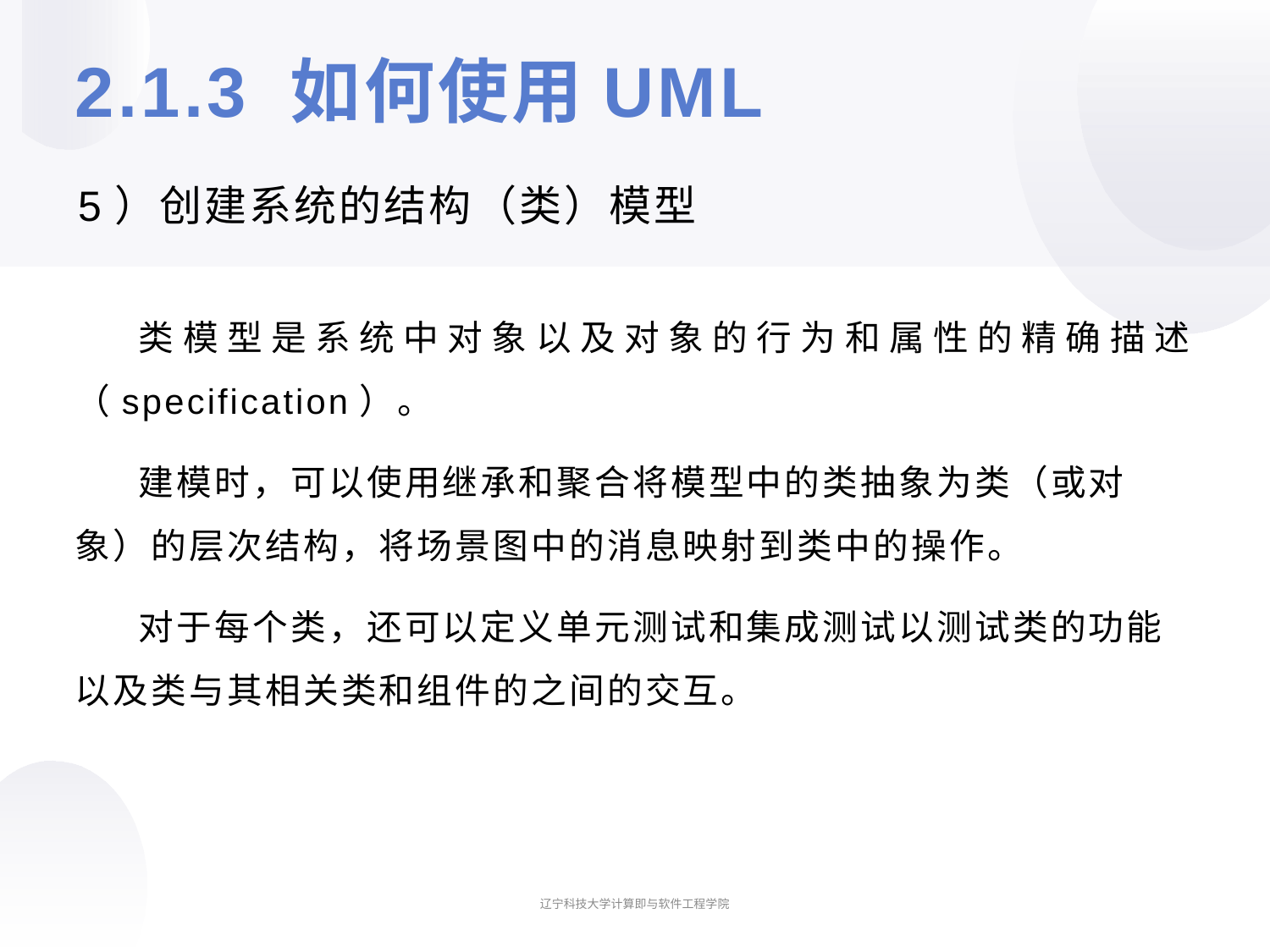

# 2.1.3 如何使用UML
5）创建系统的结构（类）模型
类模型是系统中对象以及对象的行为和属性的精确描述（specification）。
建模时，可以使用继承和聚合将模型中的类抽象为类（或对象）的层次结构，将场景图中的消息映射到类中的操作。
对于每个类，还可以定义单元测试和集成测试以测试类的功能以及类与其相关类和组件的之间的交互。

辽宁科技大学计算即与软件工程学院
25